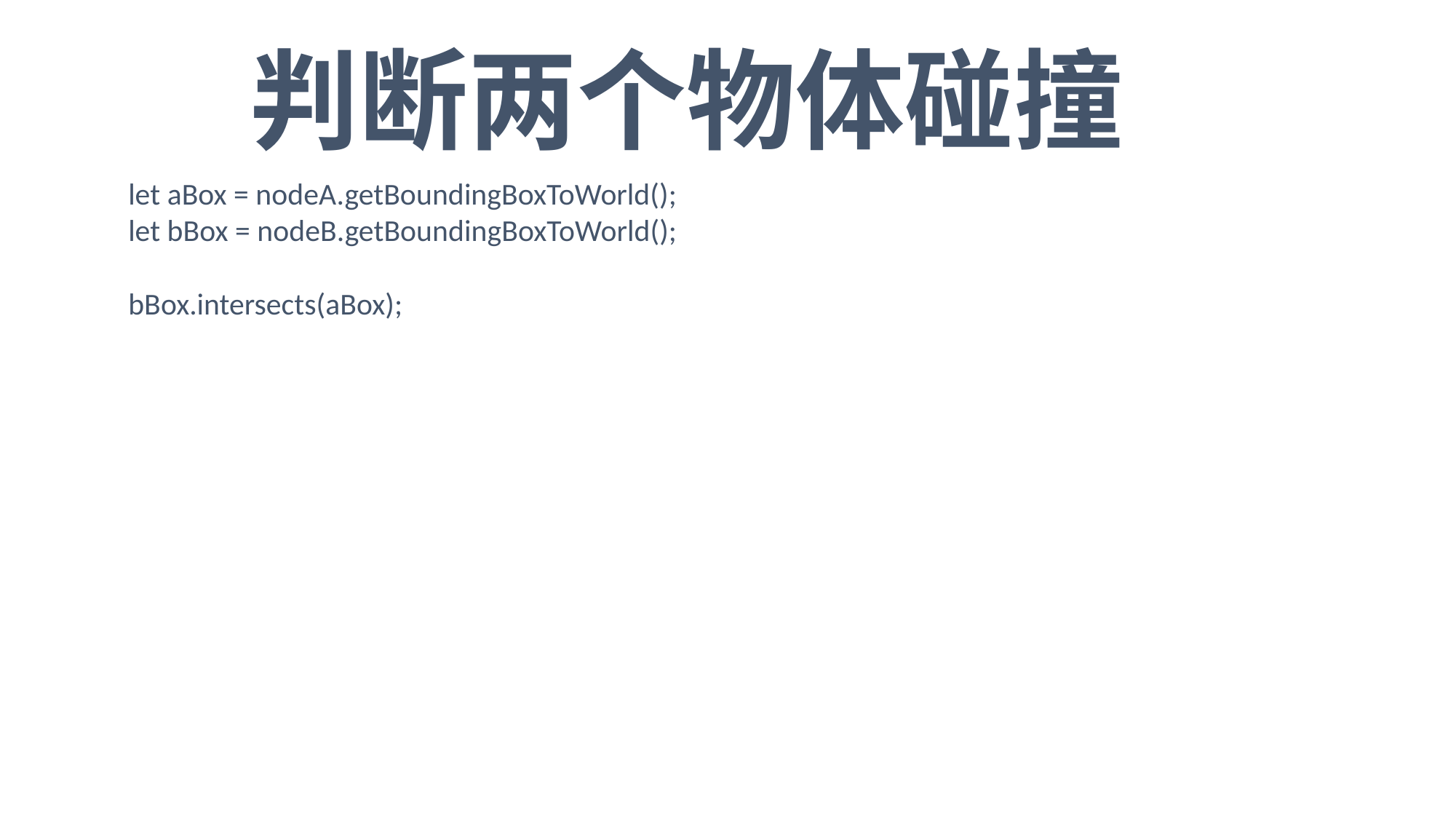

判断两个物体碰撞
        let aBox = nodeA.getBoundingBoxToWorld();
        let bBox = nodeB.getBoundingBoxToWorld();

        bBox.intersects(aBox);